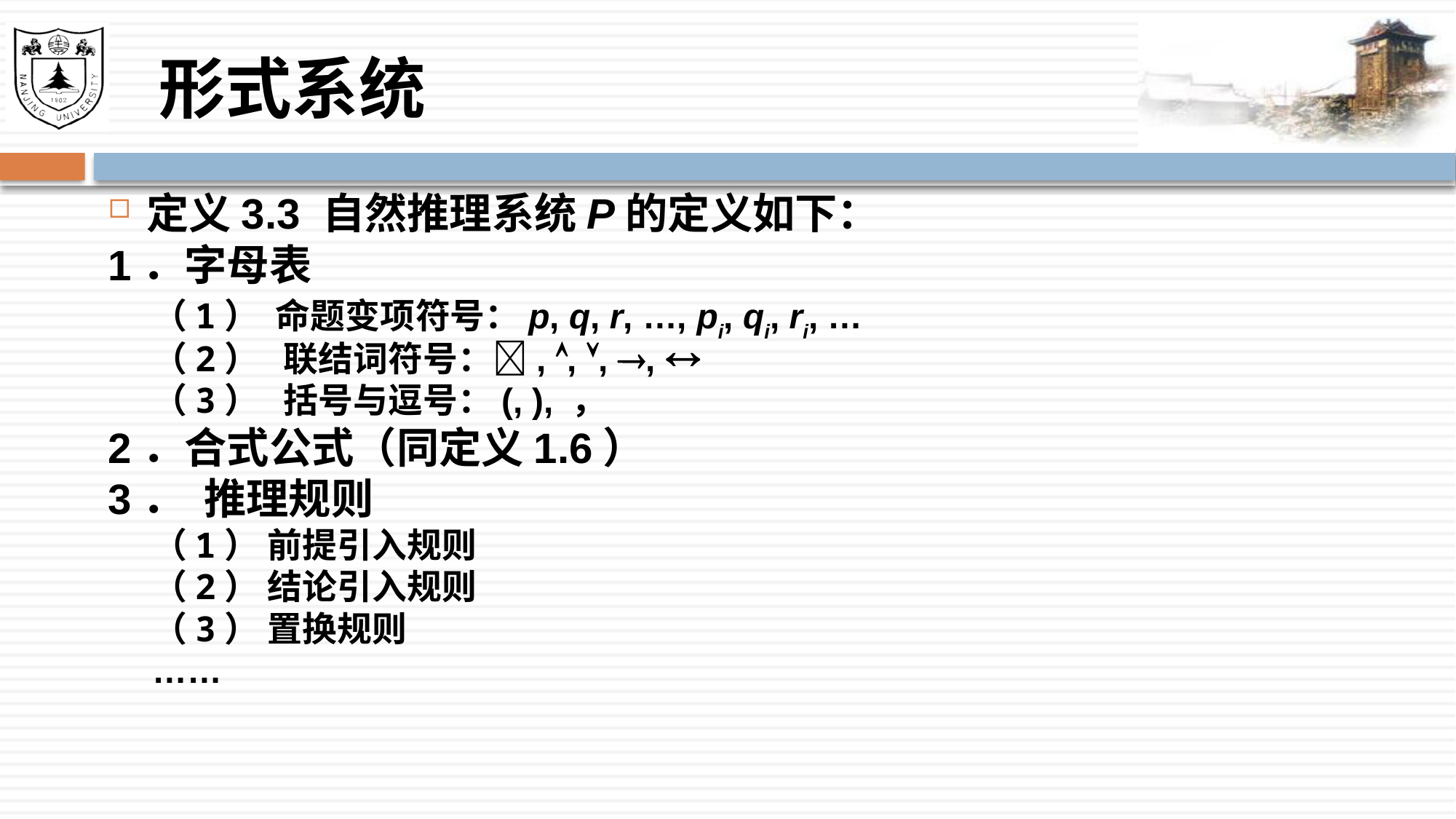

# 形式系统
定义3.3 自然推理系统P的定义如下：
1．字母表
（1）  命题变项符号：p, q, r, …, pi, qi, ri, …
（2）   联结词符号：¬, ∧, ∨, →, ↔
（3）   括号与逗号：(, ), ，
2．合式公式（同定义1.6）
3．  推理规则
（1） 前提引入规则
（2） 结论引入规则
（3） 置换规则
……